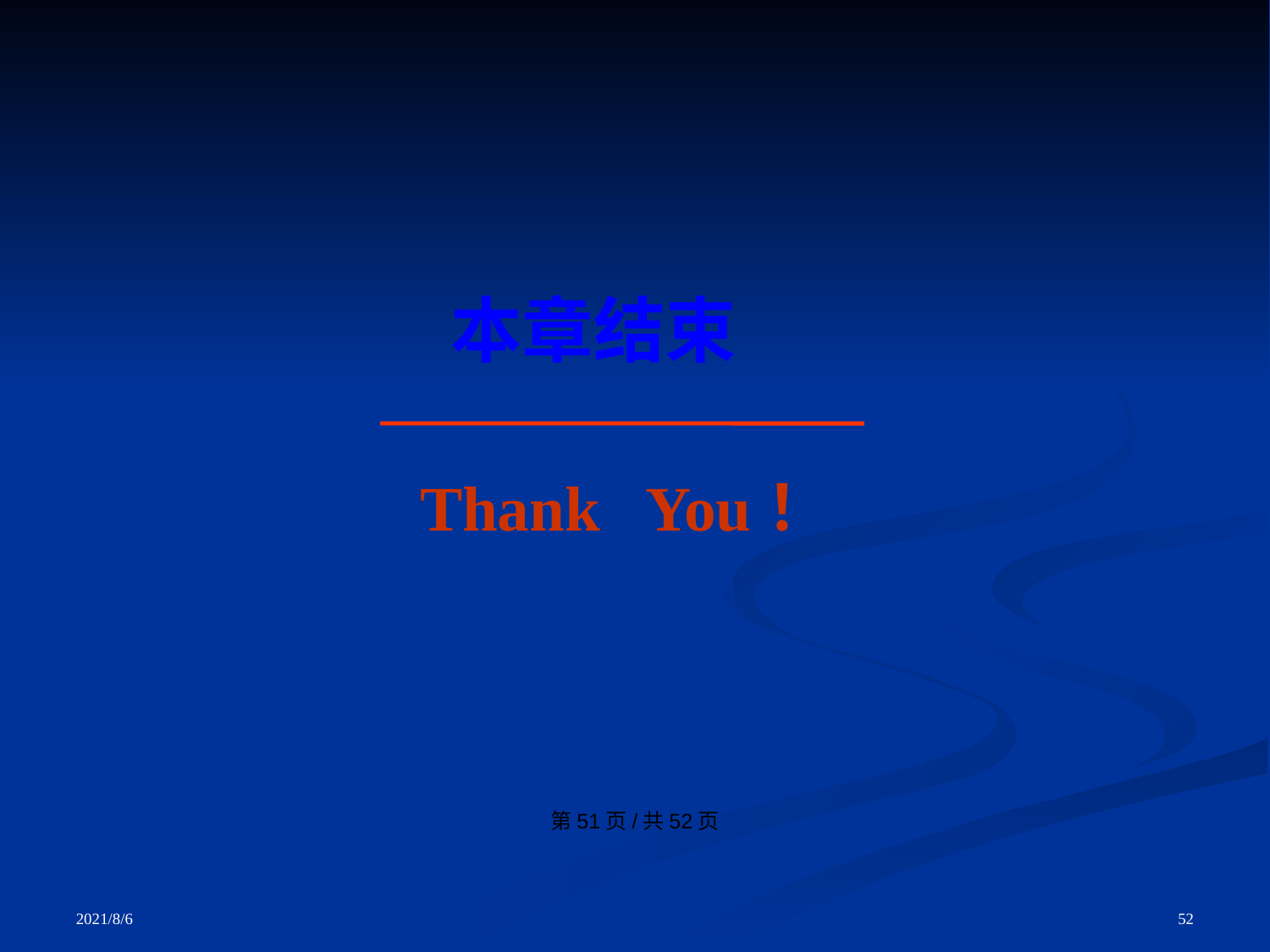

第51页/共52页
# 本章结束

Thank   You！
52
2021/8/6